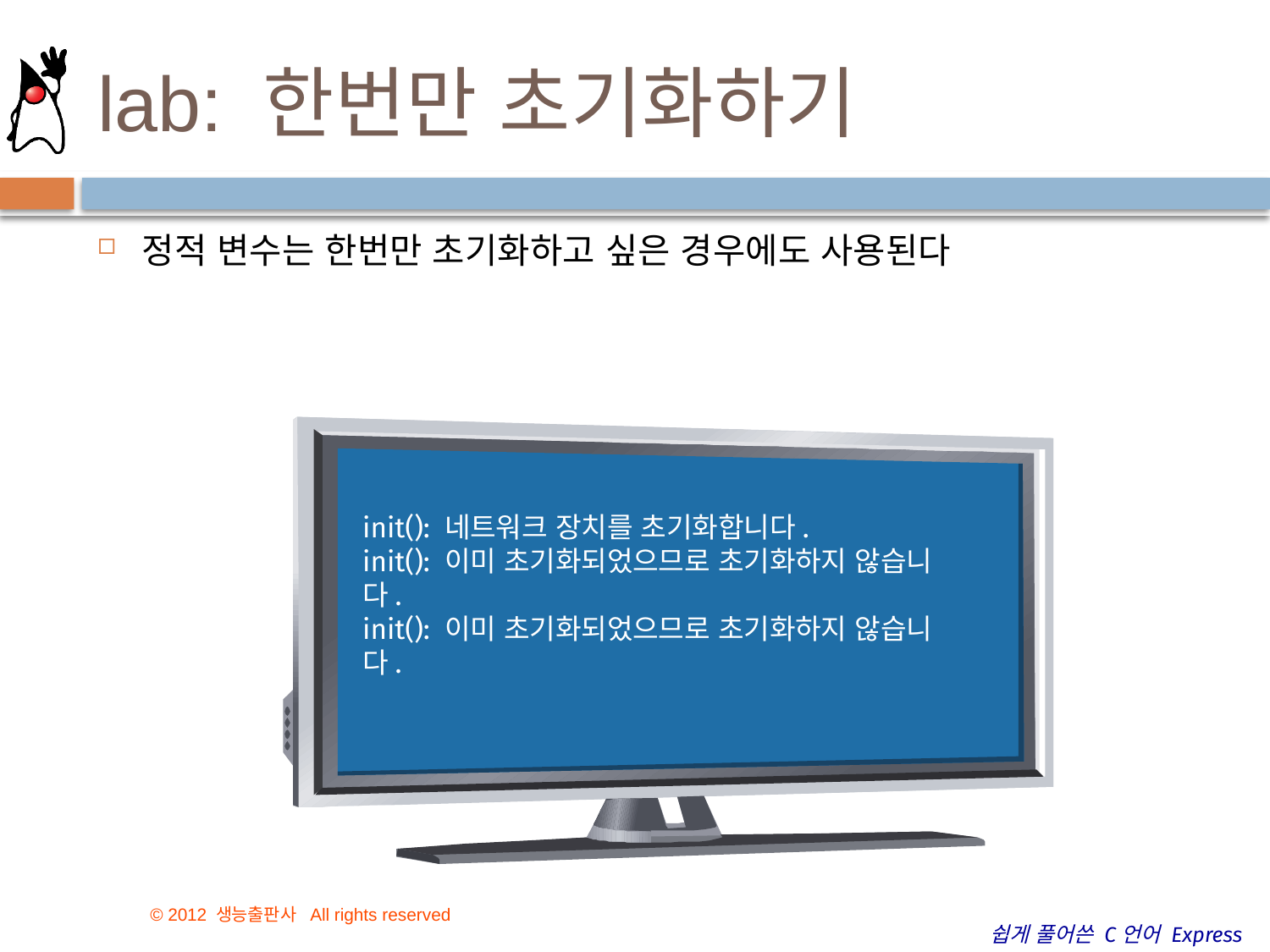

# lab: 한번만 초기화하기
정적 변수는 한번만 초기화하고 싶은 경우에도 사용된다

init(): 네트워크 장치를 초기화합니다.
init(): 이미 초기화되었으므로 초기화하지 않습니다.
init(): 이미 초기화되었으므로 초기화하지 않습니다.